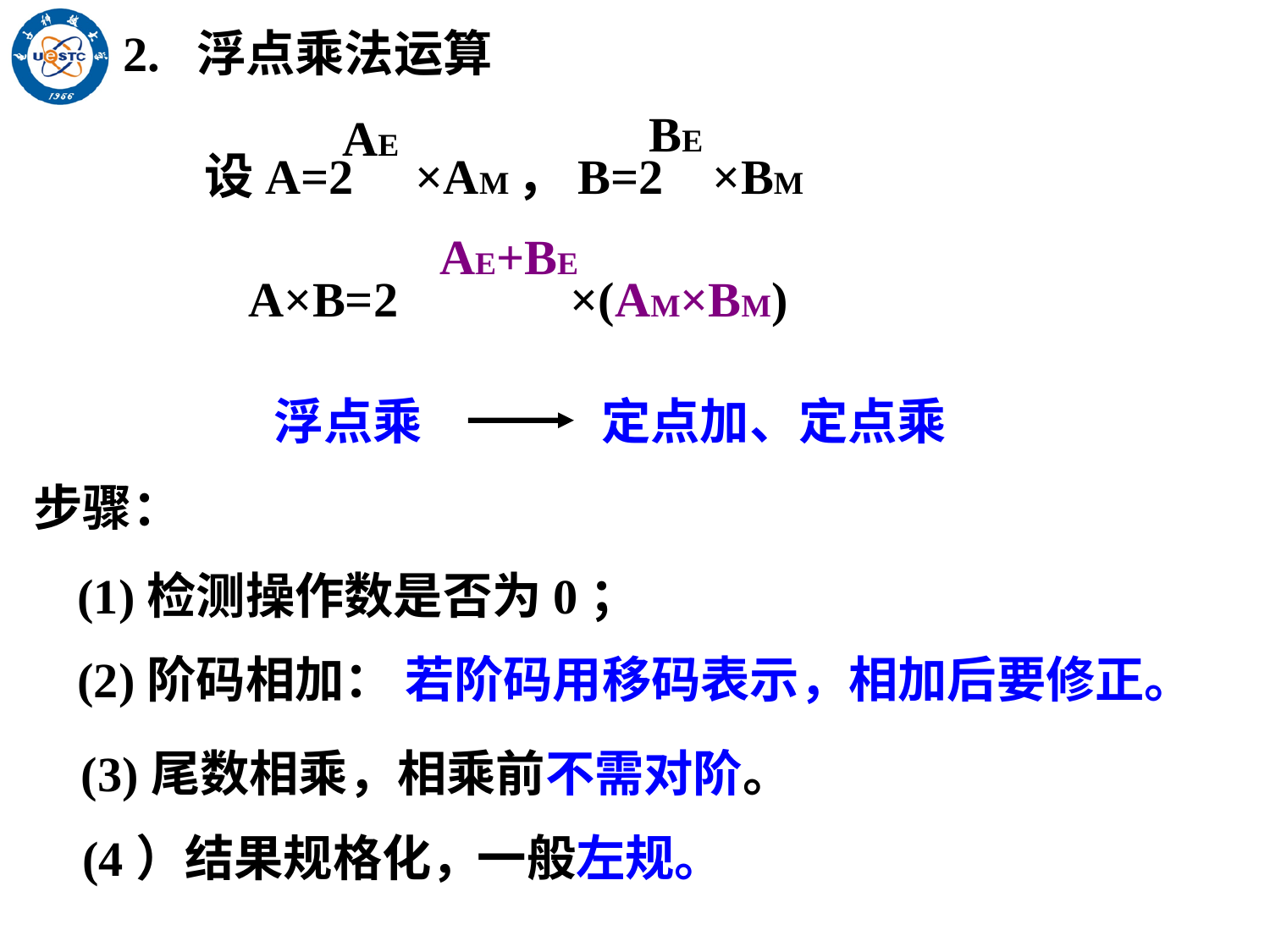

2.  浮点乘法运算
BE
AE
设A=2     ×AM，B=2    ×BM
AE+BE
A×B=2              ×(AM×BM)
浮点乘                定点加、定点乘

步骤：
(1)检测操作数是否为0；
(2)阶码相加： 若阶码用移码表示，相加后要修正。
(3)尾数相乘，
相乘前不需对阶。
(4）结果规格化，
一般左规。